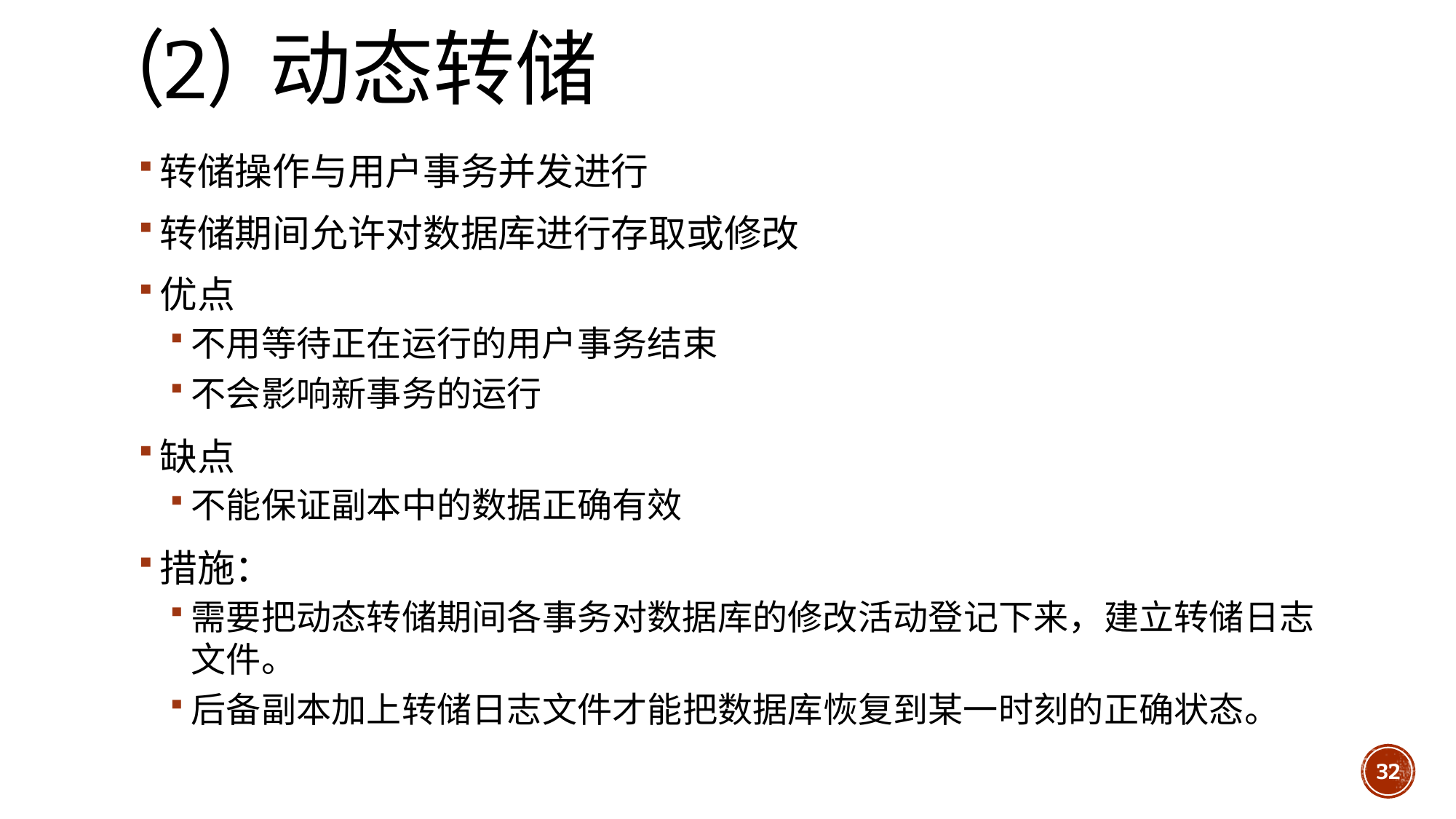

# (2) 动态转储
转储操作与用户事务并发进行
转储期间允许对数据库进行存取或修改
优点
不用等待正在运行的用户事务结束
不会影响新事务的运行
缺点
不能保证副本中的数据正确有效
措施：
需要把动态转储期间各事务对数据库的修改活动登记下来，建立转储日志文件。
后备副本加上转储日志文件才能把数据库恢复到某一时刻的正确状态。

32